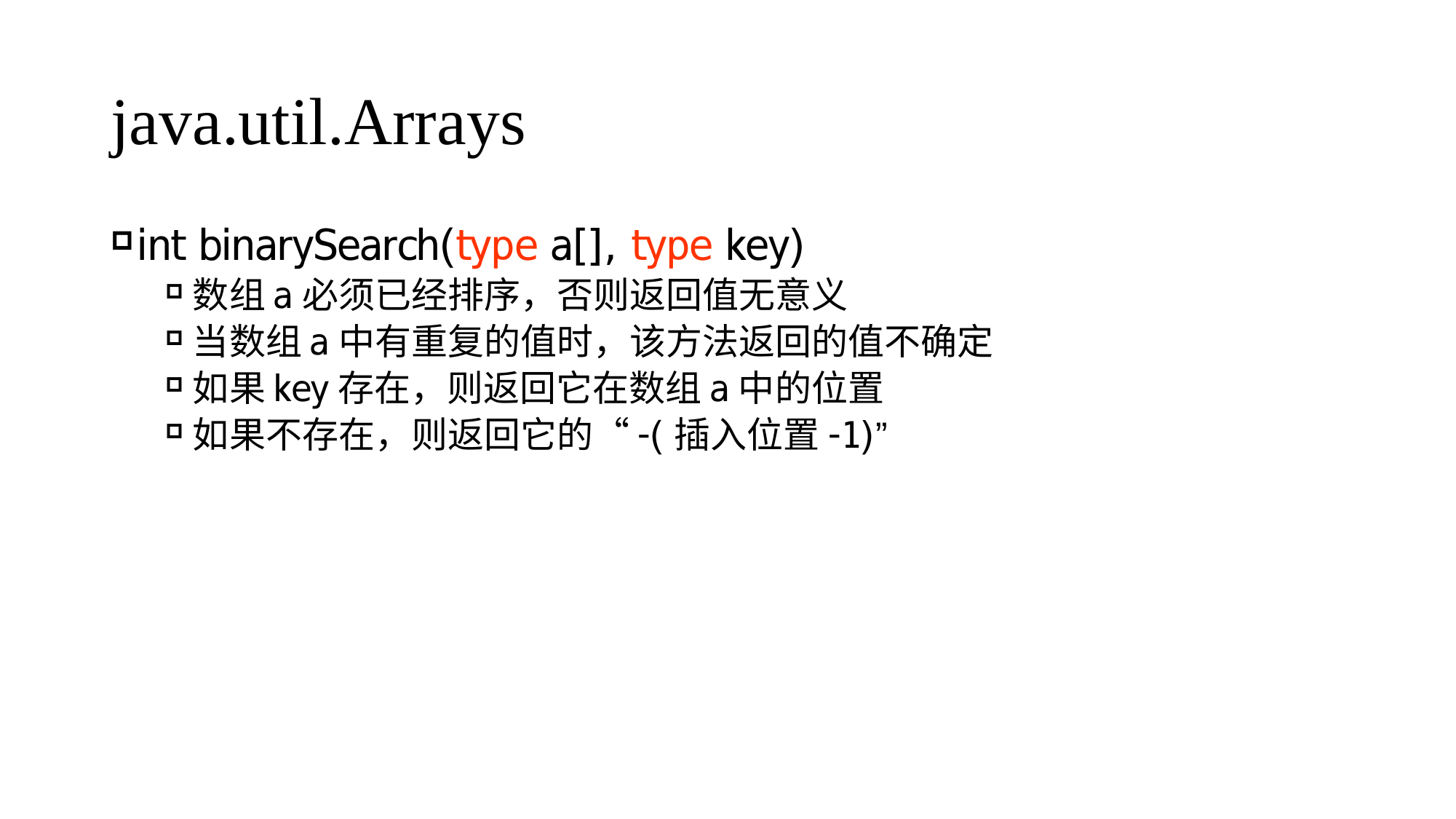

# java.util.Arrays
int binarySearch(type a[], type key)
数组a必须已经排序，否则返回值无意义
当数组a中有重复的值时，该方法返回的值不确定
如果key存在，则返回它在数组a中的位置
如果不存在，则返回它的“-(插入位置-1)”